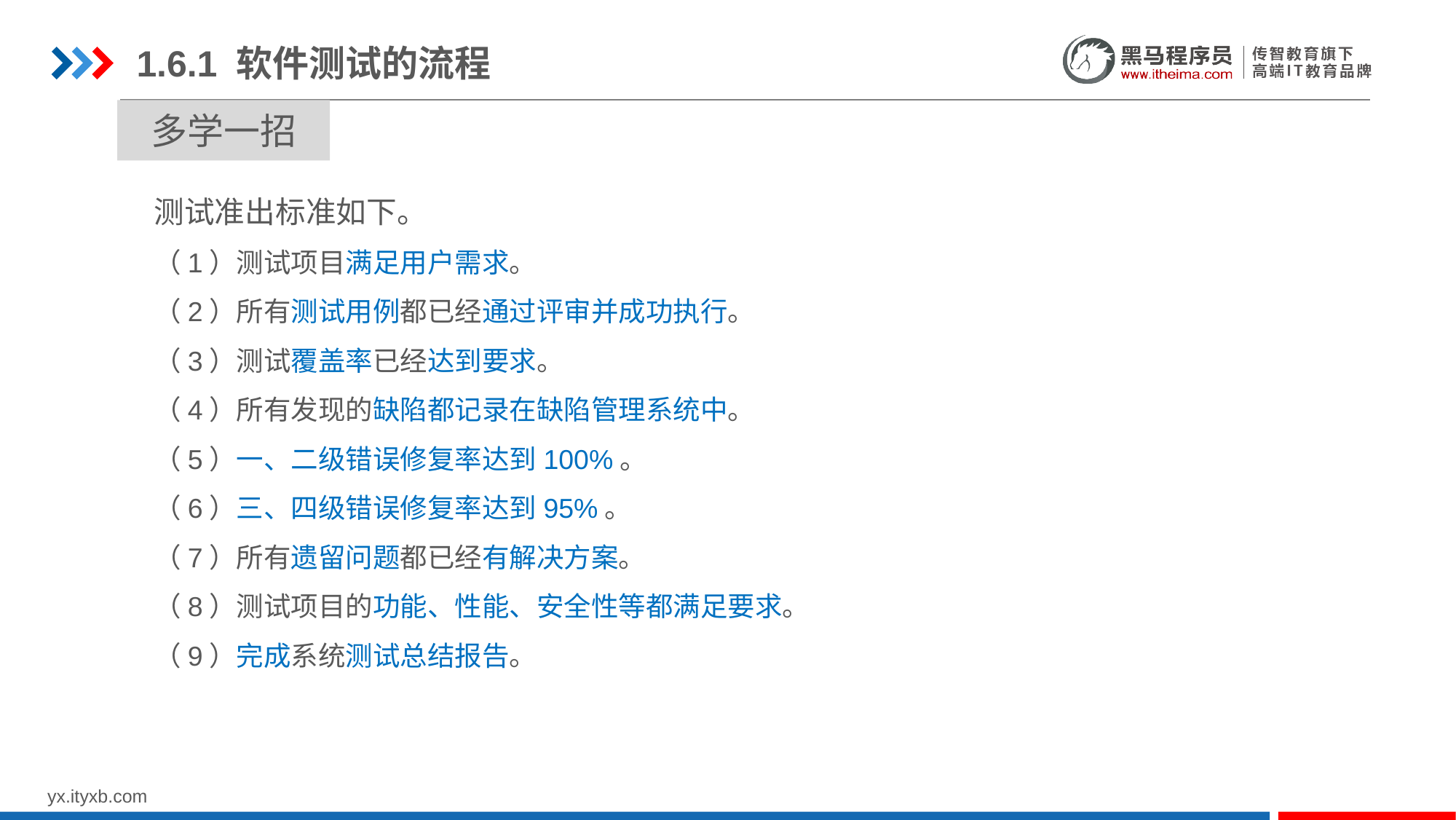

1.6.1 软件测试的流程
多学一招
测试准出标准如下。
（1）测试项目满足用户需求。
（2）所有测试用例都已经通过评审并成功执行。
（3）测试覆盖率已经达到要求。
（4）所有发现的缺陷都记录在缺陷管理系统中。
（5）一、二级错误修复率达到100%。
（6）三、四级错误修复率达到95%。
（7）所有遗留问题都已经有解决方案。
（8）测试项目的功能、性能、安全性等都满足要求。
（9）完成系统测试总结报告。